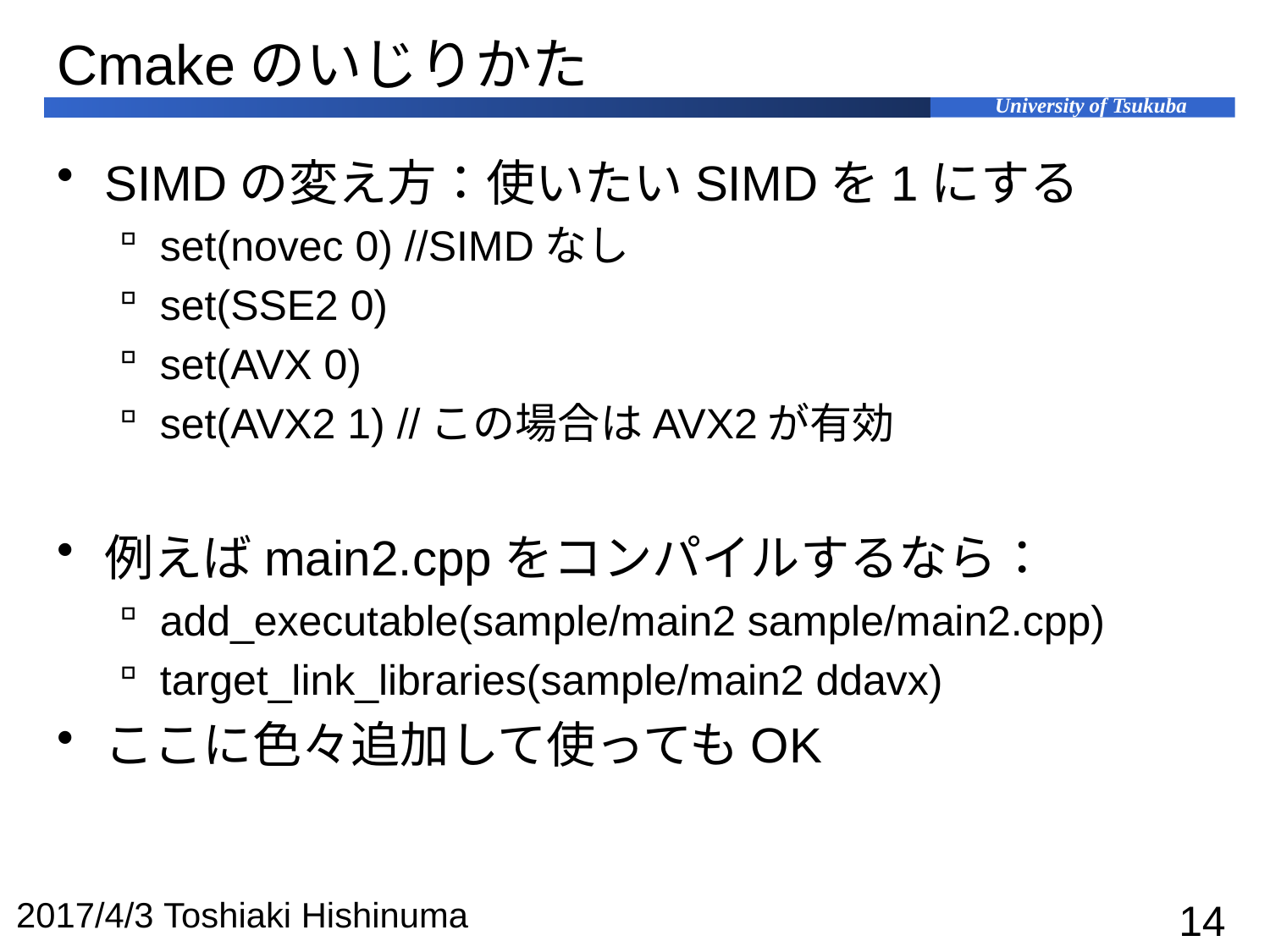

# Cmakeのいじりかた
SIMDの変え方：使いたいSIMDを1にする
set(novec 0) //SIMDなし
set(SSE2 0)
set(AVX 0)
set(AVX2 1) //この場合はAVX2が有効

例えばmain2.cppをコンパイルするなら：
add_executable(sample/main2 sample/main2.cpp)
target_link_libraries(sample/main2 ddavx)
ここに色々追加して使ってもOK
2017/4/3 Toshiaki Hishinuma
14